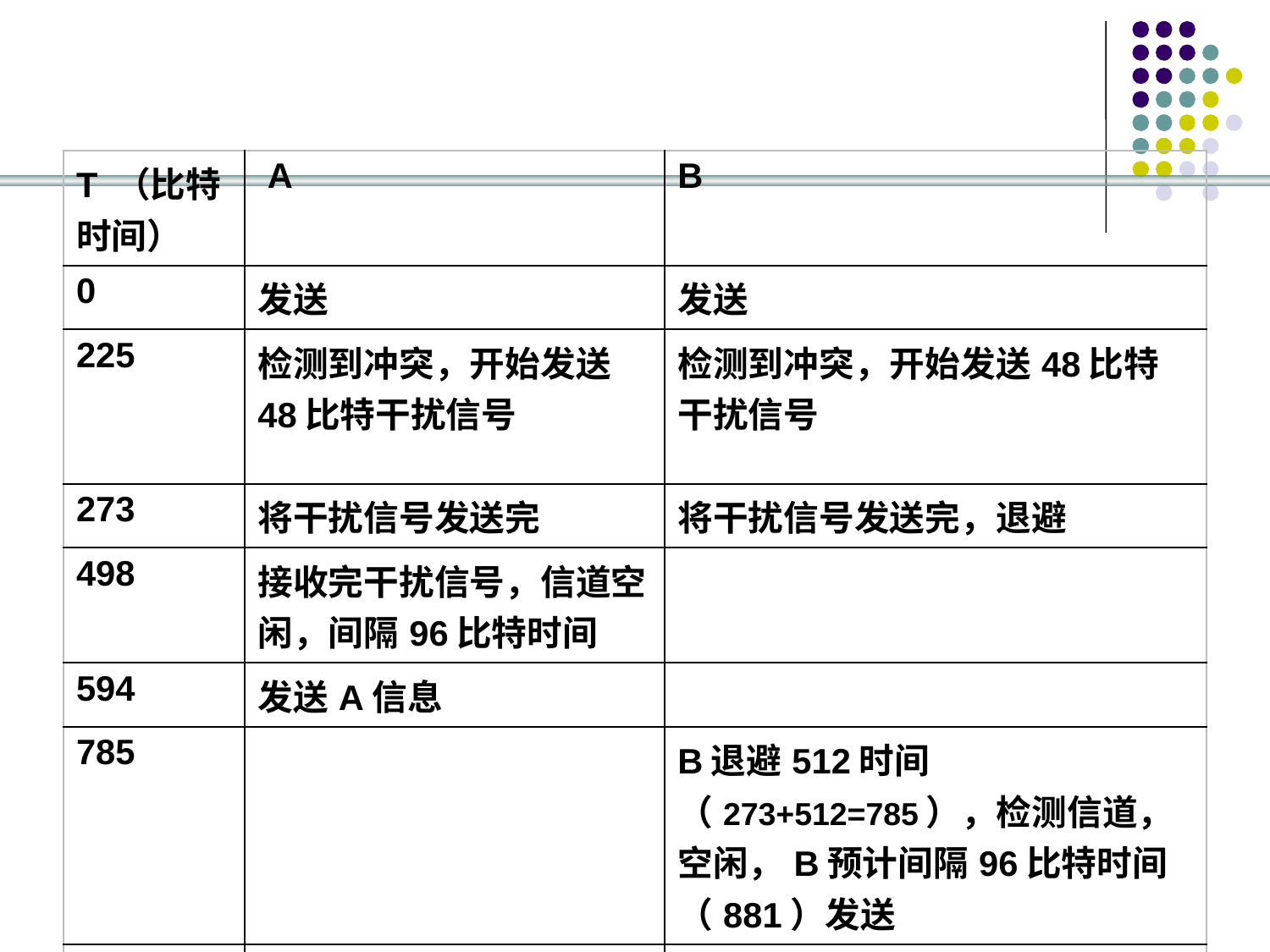

#
| T （比特时间） | A | B |
| --- | --- | --- |
| 0 | 发送 | 发送 |
| 225 | 检测到冲突，开始发送48比特干扰信号 | 检测到冲突，开始发送48比特干扰信号 |
| 273 | 将干扰信号发送完 | 将干扰信号发送完，退避 |
| 498 | 接收完干扰信号，信道空闲，间隔96比特时间 |  |
| 594 | 发送A信息 |  |
| 785 |  | B退避512时间（273+512=785），检测信道，空闲，B预计间隔96比特时间（881）发送 |
| 819 | A到达B | B检测到 A到达 ，信道不空闲 |
| 881 |  | B不能按预定的时间发送 |